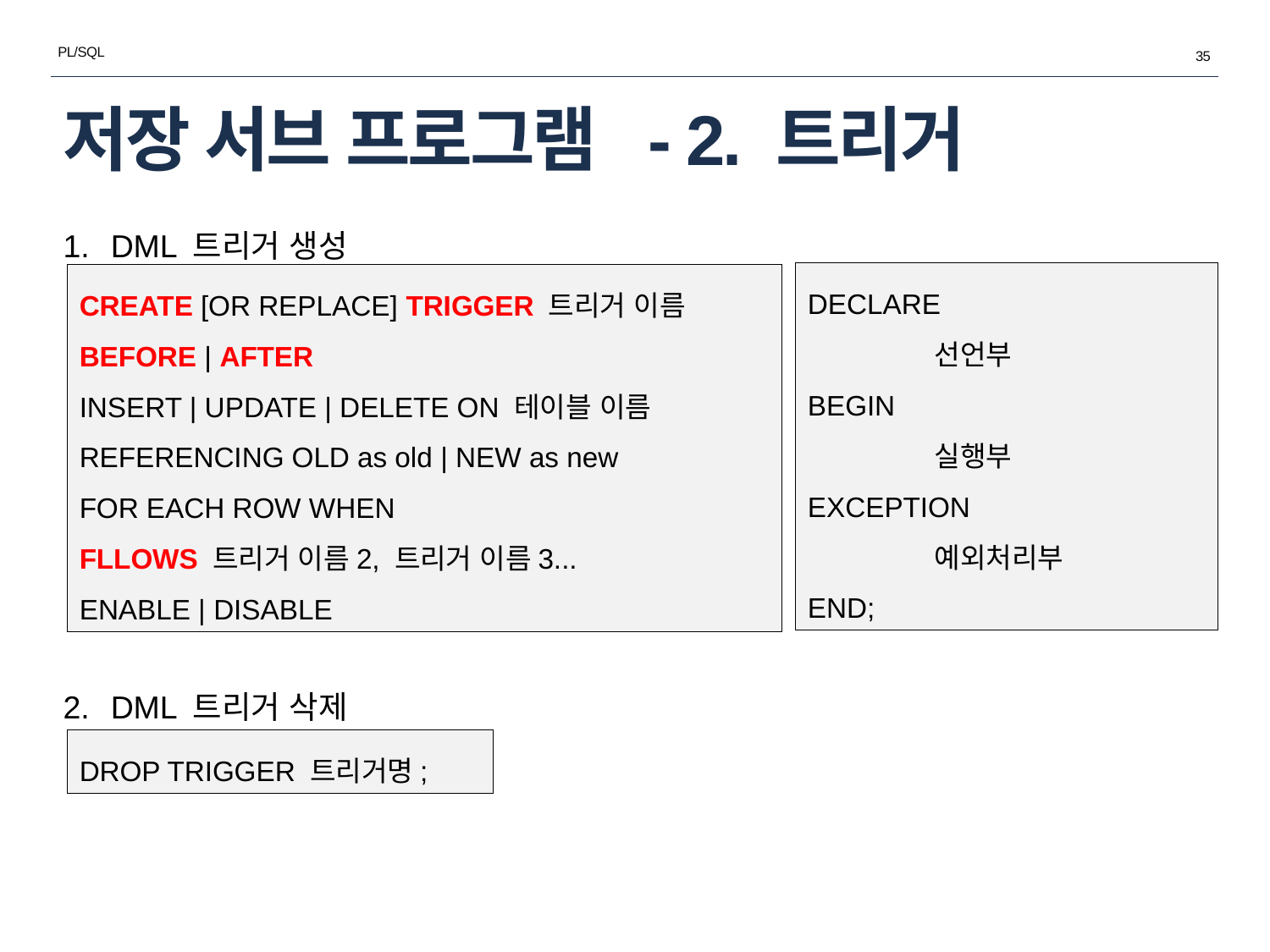

PL/SQL
35
# 저장 서브 프로그램  - 2. 트리거
DML 트리거 생성
DECLARE
	선언부
BEGIN
	실행부
EXCEPTION
	예외처리부
END;
CREATE [OR REPLACE] TRIGGER 트리거 이름
BEFORE | AFTER
INSERT | UPDATE | DELETE ON 테이블 이름REFERENCING OLD as old | NEW as new
FOR EACH ROW WHEN
FLLOWS 트리거 이름2, 트리거 이름3...
ENABLE | DISABLE
DML 트리거 삭제
DROP TRIGGER 트리거명;